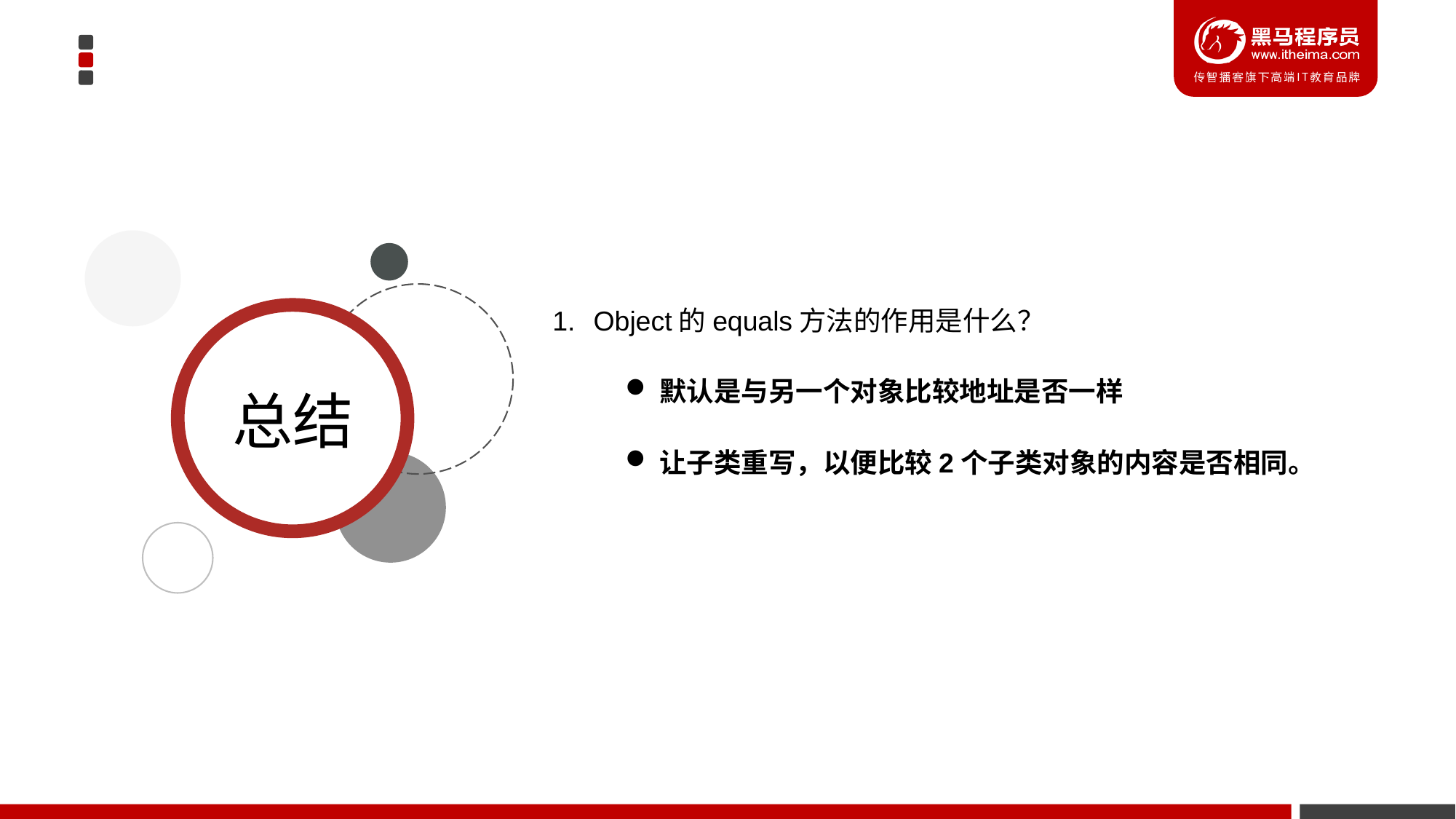

Object的equals方法的作用是什么？
默认是与另一个对象比较地址是否一样
让子类重写，以便比较2个子类对象的内容是否相同。